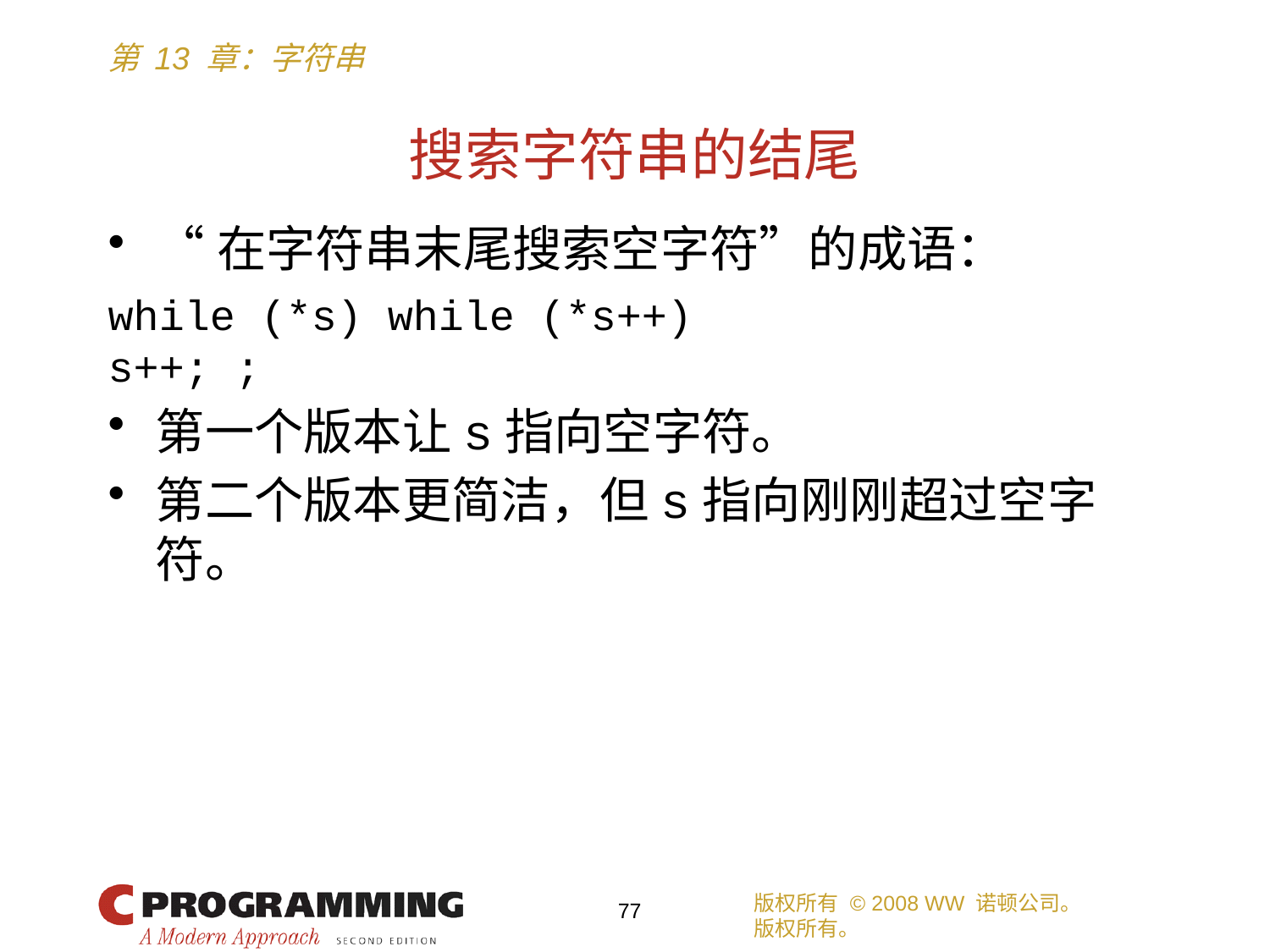

# 搜索字符串的结尾
“在字符串末尾搜索空字符”的成语：
while (*s) while (*s++)
s++; ;
第一个版本让s指向空字符。
第二个版本更简洁，但s指向刚刚超过空字符。
版权所有 © 2008 WW 诺顿公司。
版权所有。
77